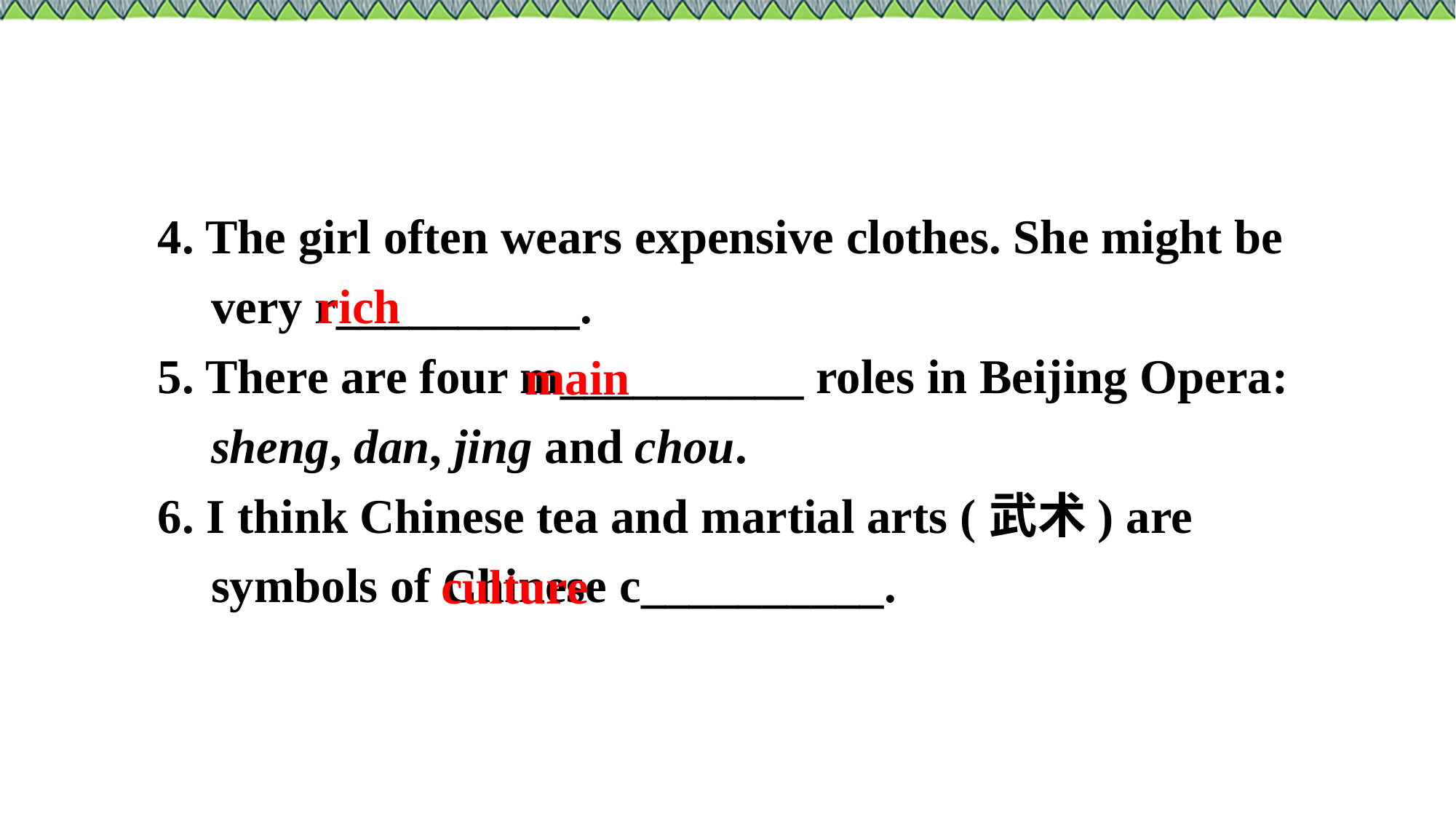

4. The girl often wears expensive clothes. She might be very r__________.
5. There are four m__________ roles in Beijing Opera: sheng, dan, jing and chou.
6. I think Chinese tea and martial arts (武术) are symbols of Chinese c__________.
rich
main
culture